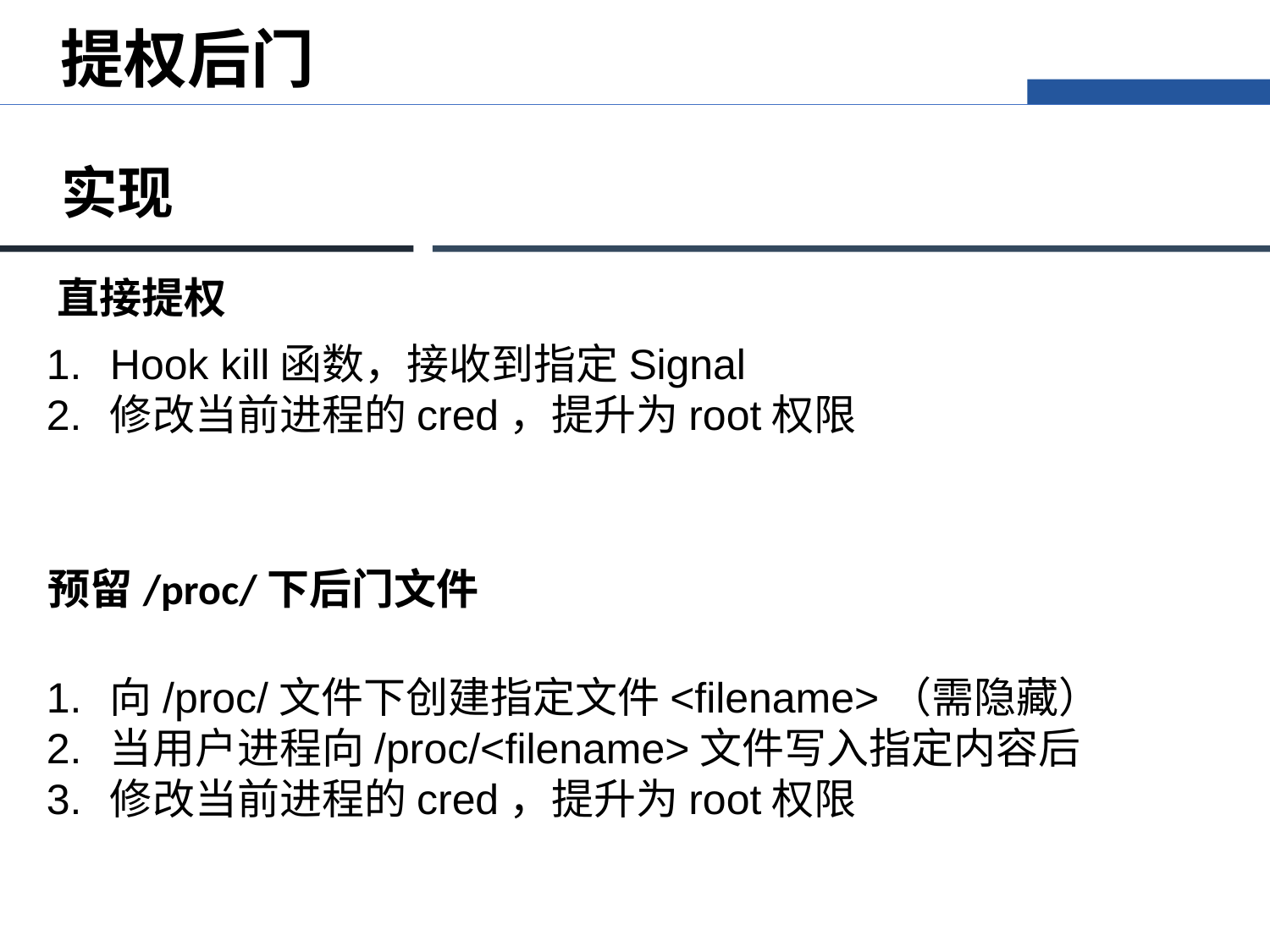

提权后门

实现

直接提权
Hook kill函数，接收到指定Signal
修改当前进程的cred，提升为root权限

预留/proc/下后门文件
向/proc/文件下创建指定文件<filename>（需隐藏）
当用户进程向/proc/<filename>文件写入指定内容后
修改当前进程的cred，提升为root权限